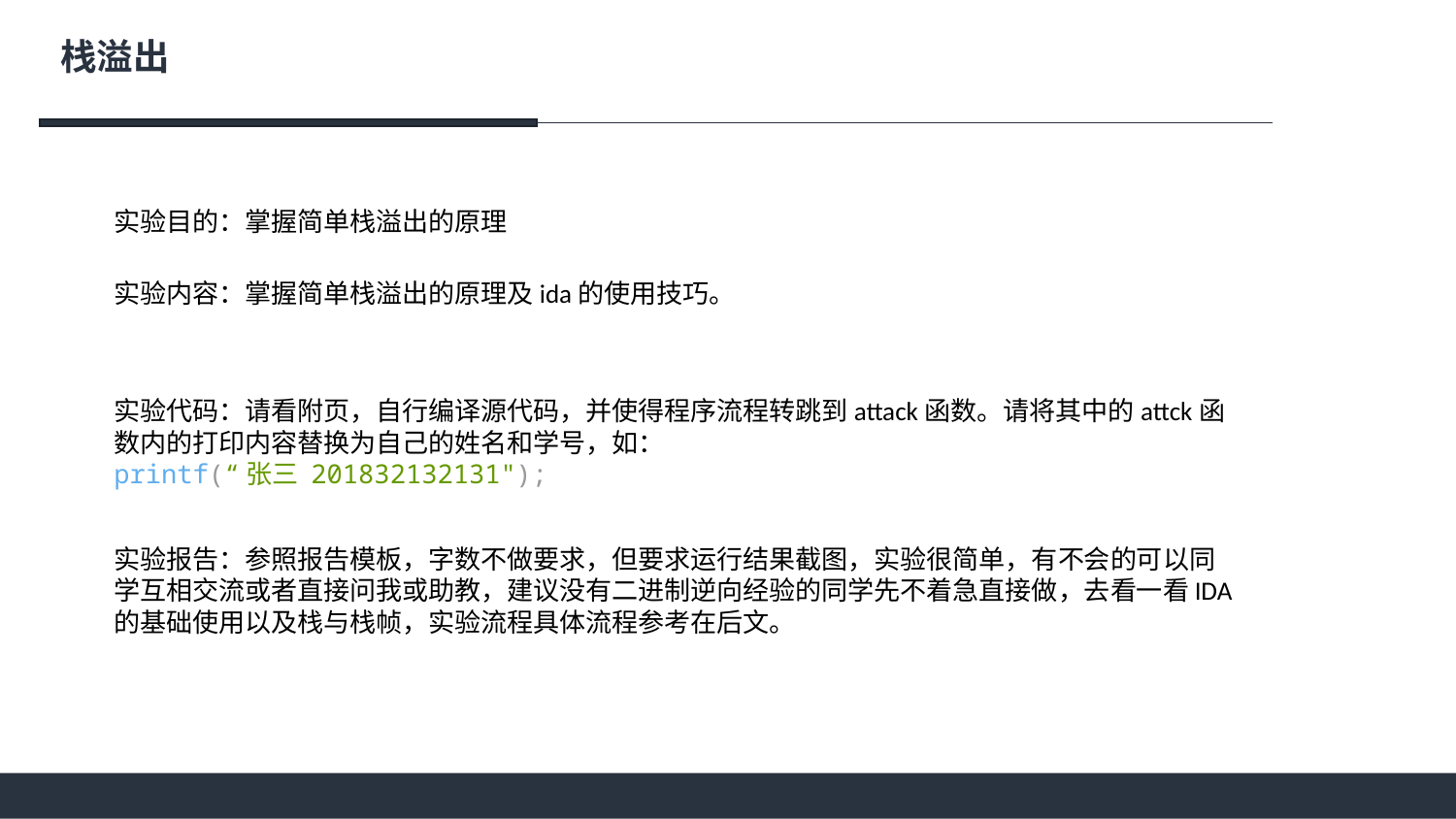

栈溢出
实验目的：掌握简单栈溢出的原理
实验内容：掌握简单栈溢出的原理及ida的使用技巧。
实验代码：请看附页，自行编译源代码，并使得程序流程转跳到attack函数。请将其中的attck函数内的打印内容替换为自己的姓名和学号，如：
printf(“张三 201832132131");
实验报告：参照报告模板，字数不做要求，但要求运行结果截图，实验很简单，有不会的可以同学互相交流或者直接问我或助教，建议没有二进制逆向经验的同学先不着急直接做，去看一看IDA的基础使用以及栈与栈帧，实验流程具体流程参考在后文。